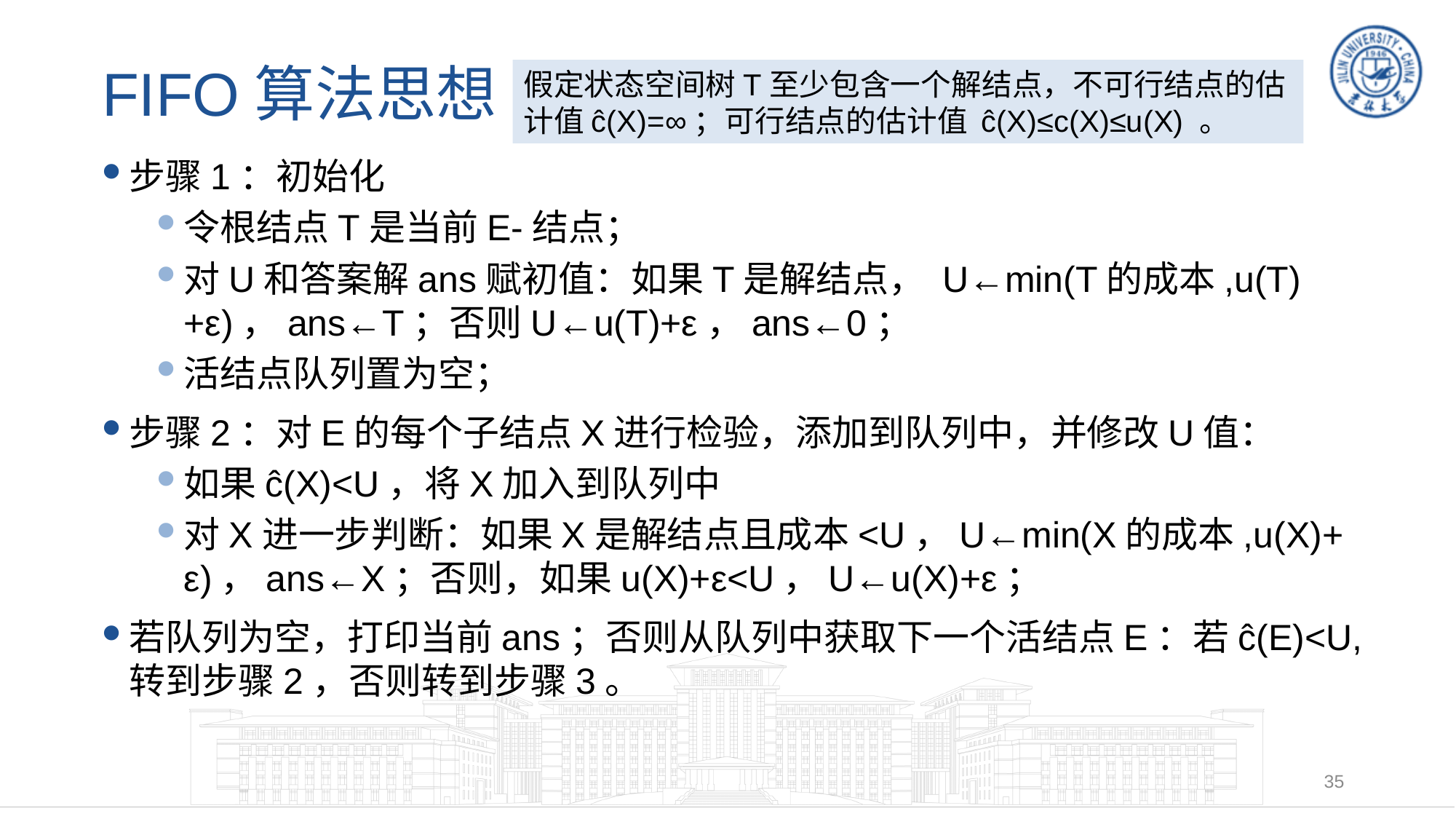

# FIFO算法思想
假定状态空间树T至少包含一个解结点，不可行结点的估计值ĉ(X)=∞；可行结点的估计值 ĉ(X)≤c(X)≤u(X) 。
步骤1：初始化
令根结点T是当前E-结点；
对U和答案解ans赋初值：如果T是解结点， U←min(T的成本,u(T)+ε)，ans←T；否则U←u(T)+ε，ans←0；
活结点队列置为空；
步骤2：对E的每个子结点X进行检验，添加到队列中，并修改U值：
如果ĉ(X)<U，将X加入到队列中
对X进一步判断：如果X是解结点且成本<U，U←min(X的成本,u(X)+ ε)，ans←X；否则，如果u(X)+ε<U，U←u(X)+ε；
若队列为空，打印当前ans；否则从队列中获取下一个活结点E：若ĉ(E)<U,转到步骤2，否则转到步骤3。
35